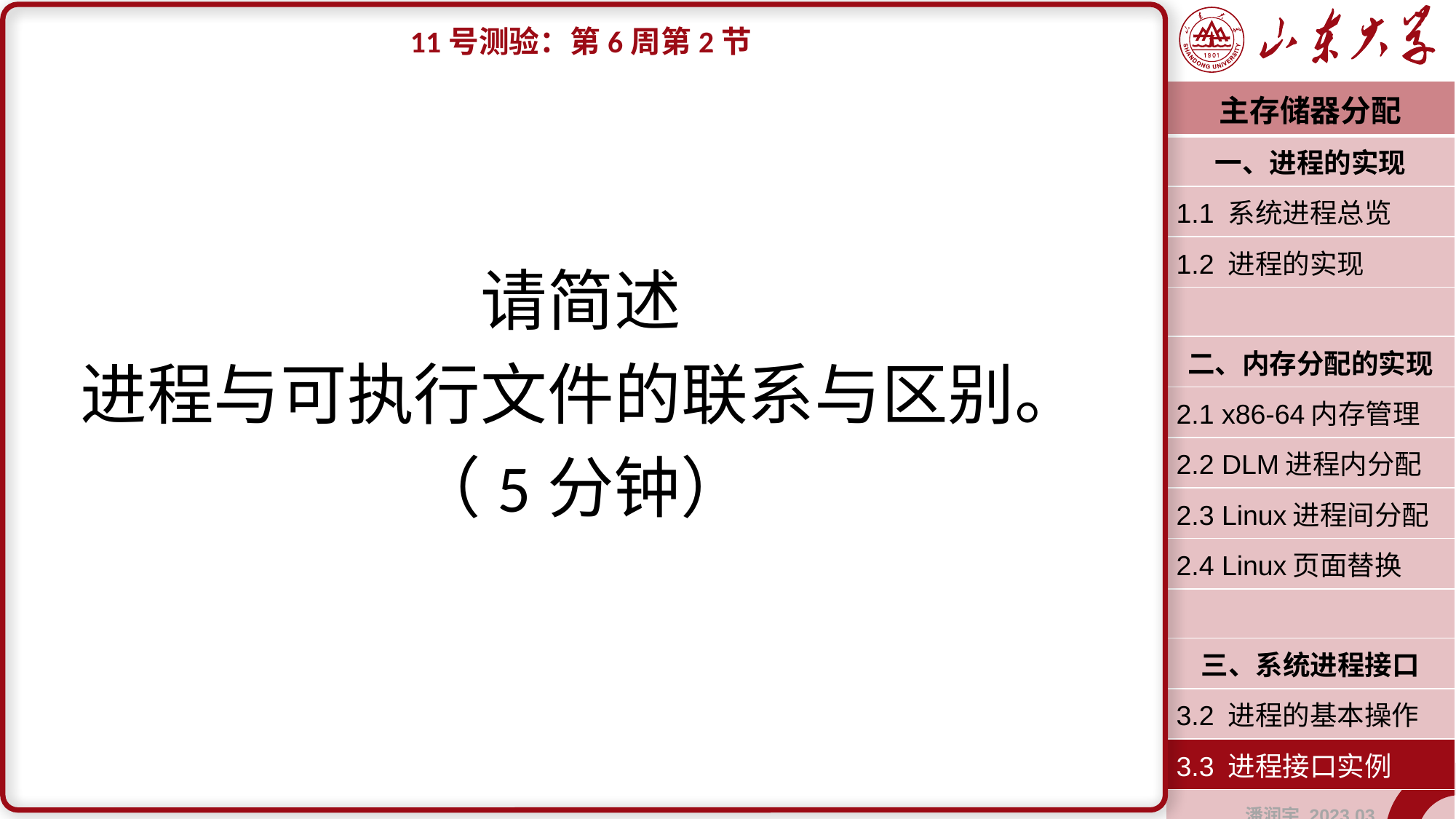

11号测验：第6周第2节

请简述
进程与可执行文件的联系与区别。
（5分钟）
| 主存储器分配 |
| --- |
| 一、进程的实现 |
| 1.1 系统进程总览 |
| 1.2 进程的实现 |
|  |
| 二、内存分配的实现 |
| 2.1 x86-64内存管理 |
| 2.2 DLM进程内分配 |
| 2.3 Linux进程间分配 |
| 2.4 Linux页面替换 |
|  |
| 三、系统进程接口 |
| 3.2 进程的基本操作 |
| 3.3 进程接口实例 |
| 潘润宇 2023.03 |